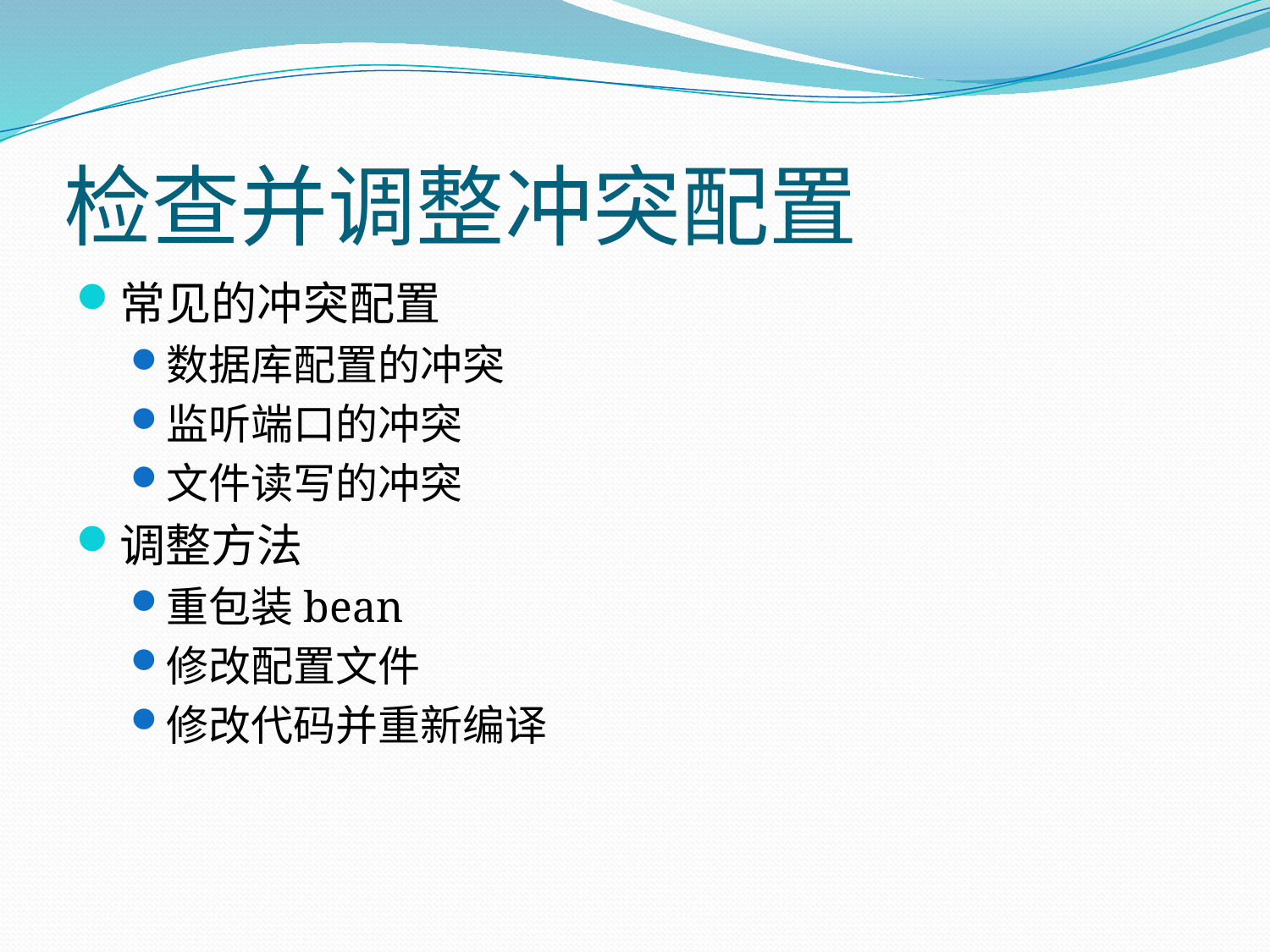

# 检查并调整冲突配置
常见的冲突配置
数据库配置的冲突
监听端口的冲突
文件读写的冲突
调整方法
重包装bean
修改配置文件
修改代码并重新编译